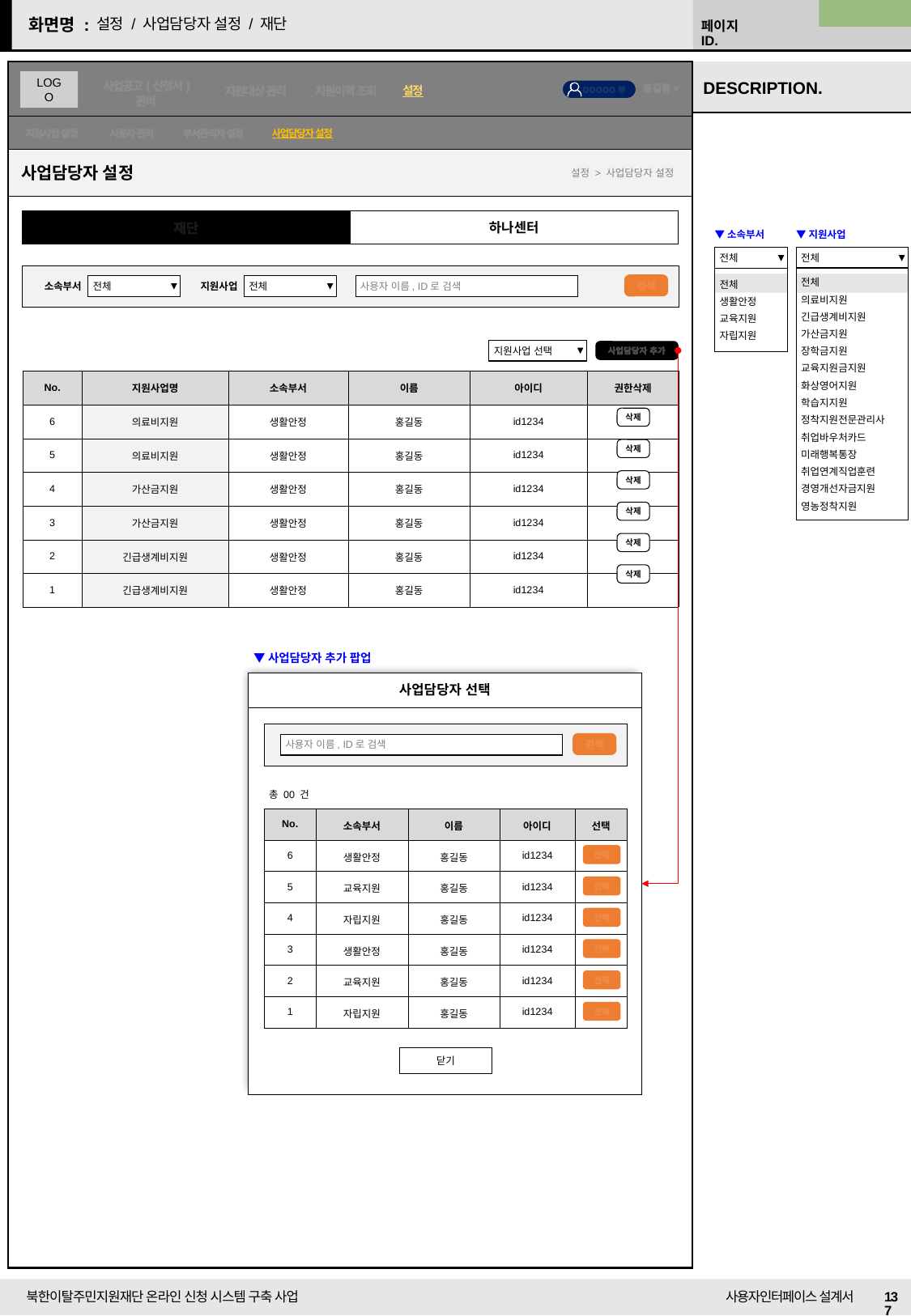

22/09/13 수정
설정 / 사업담당자 설정 / 재단

사업담당자 설정
사업담당자 설정
설정 > 사업담당자 설정
재단
하나센터
▼소속부서
전체

전체
생활안정
교육지원
자립지원

▼지원사업
전체

전체
의료비지원
긴급생계비지원
가산금지원
장학금지원
교육지원금지원
화상영어지원
학습지지원
정착지원전문관리사
취업바우처카드
미래행복통장
취업연계직업훈련
경영개선자금지원
영농정착지원

검색
소속부서
전체

지원사업
전체

사용자 이름, ID로 검색
지원사업 선택

사업담당자 추가
| No. | 지원사업명 | 소속부서 | 이름 | 아이디 | 권한삭제 |
| --- | --- | --- | --- | --- | --- |
| 6 | 의료비지원 | 생활안정 | 홍길동 | id1234 |  |
| 5 | 의료비지원 | 생활안정 | 홍길동 | id1234 |  |
| 4 | 가산금지원 | 생활안정 | 홍길동 | id1234 |  |
| 3 | 가산금지원 | 생활안정 | 홍길동 | id1234 |  |
| 2 | 긴급생계비지원 | 생활안정 | 홍길동 | id1234 |  |
| 1 | 긴급생계비지원 | 생활안정 | 홍길동 | id1234 |  |
삭제
삭제
삭제
삭제
삭제
삭제
▼사업담당자 추가 팝업

사업담당자 선택

검색
사용자 이름, ID로 검색
총 00 건
| No. | 소속부서 | 이름 | 아이디 | 선택 |
| --- | --- | --- | --- | --- |
| 6 | 생활안정 | 홍길동 | id1234 |  |
| 5 | 교육지원 | 홍길동 | id1234 |  |
| 4 | 자립지원 | 홍길동 | id1234 |  |
| 3 | 생활안정 | 홍길동 | id1234 |  |
| 2 | 교육지원 | 홍길동 | id1234 |  |
| 1 | 자립지원 | 홍길동 | id1234 |  |
선택
선택
선택
선택
선택
선택
닫기
137